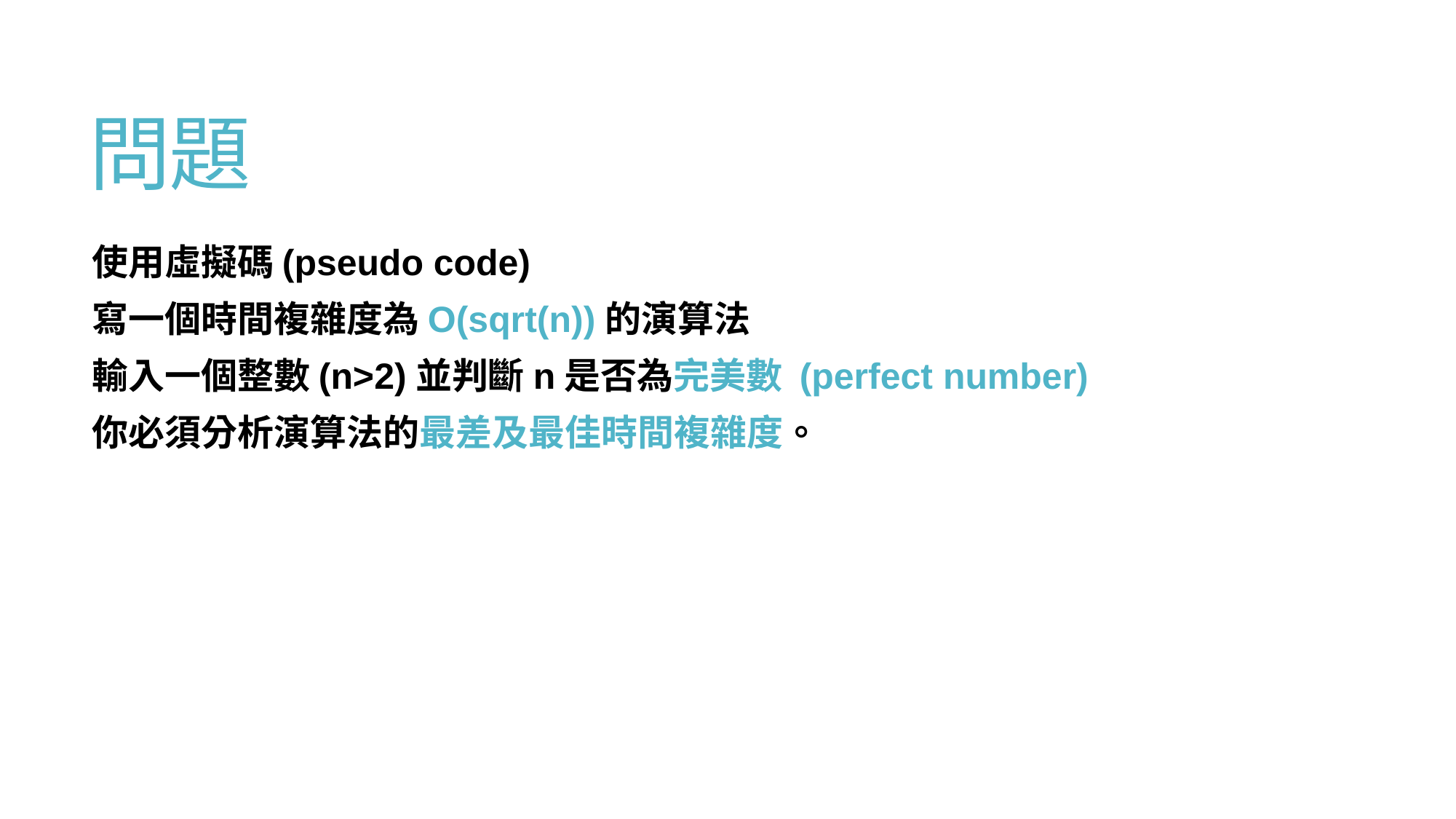

# 問題
使用虛擬碼(pseudo code)
寫一個時間複雜度為O(sqrt(n))的演算法
輸入一個整數(n>2)並判斷n是否為完美數 (perfect number)
你必須分析演算法的最差及最佳時間複雜度。